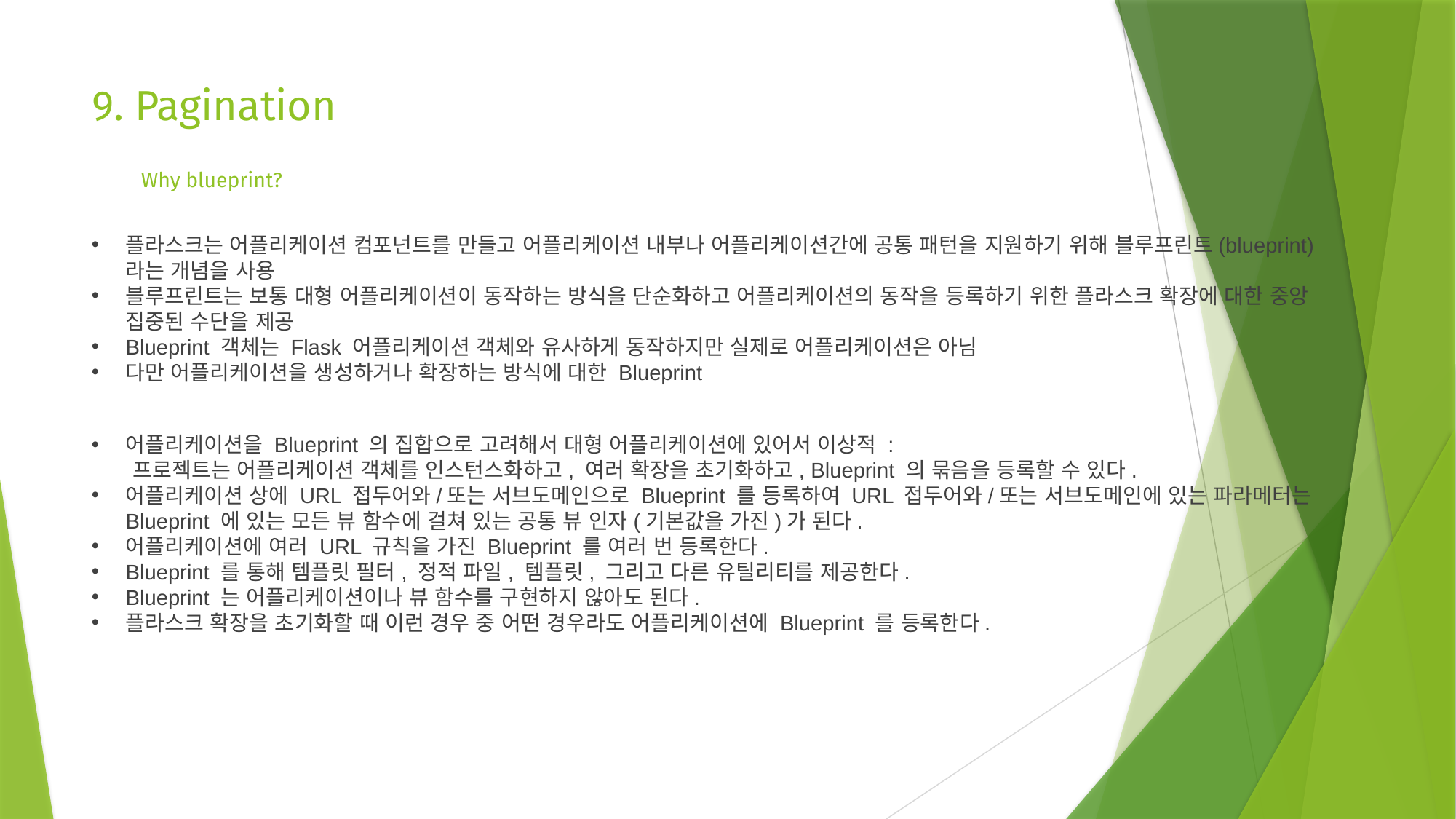

# 9. Pagination

Why blueprint?
플라스크는 어플리케이션 컴포넌트를 만들고 어플리케이션 내부나 어플리케이션간에 공통 패턴을 지원하기 위해 블루프린트(blueprint) 라는 개념을 사용
블루프린트는 보통 대형 어플리케이션이 동작하는 방식을 단순화하고 어플리케이션의 동작을 등록하기 위한 플라스크 확장에 대한 중앙 집중된 수단을 제공
Blueprint 객체는 Flask 어플리케이션 객체와 유사하게 동작하지만 실제로 어플리케이션은 아님
다만 어플리케이션을 생성하거나 확장하는 방식에 대한 Blueprint
어플리케이션을 Blueprint 의 집합으로 고려해서 대형 어플리케이션에 있어서 이상적 :
      프로젝트는 어플리케이션 객체를 인스턴스화하고, 여러 확장을 초기화하고, Blueprint 의 묶음을 등록할 수 있다.
어플리케이션 상에 URL 접두어와/또는 서브도메인으로 Blueprint 를 등록하여 URL 접두어와/또는 서브도메인에 있는 파라메터는 Blueprint 에 있는 모든 뷰 함수에 걸쳐 있는 공통 뷰 인자(기본값을 가진)가 된다.
어플리케이션에 여러 URL 규칙을 가진 Blueprint 를 여러 번 등록한다.
Blueprint 를 통해 템플릿 필터, 정적 파일, 템플릿, 그리고 다른 유틸리티를 제공한다.
Blueprint 는 어플리케이션이나 뷰 함수를 구현하지 않아도 된다.
플라스크 확장을 초기화할 때 이런 경우 중 어떤 경우라도 어플리케이션에 Blueprint 를 등록한다.